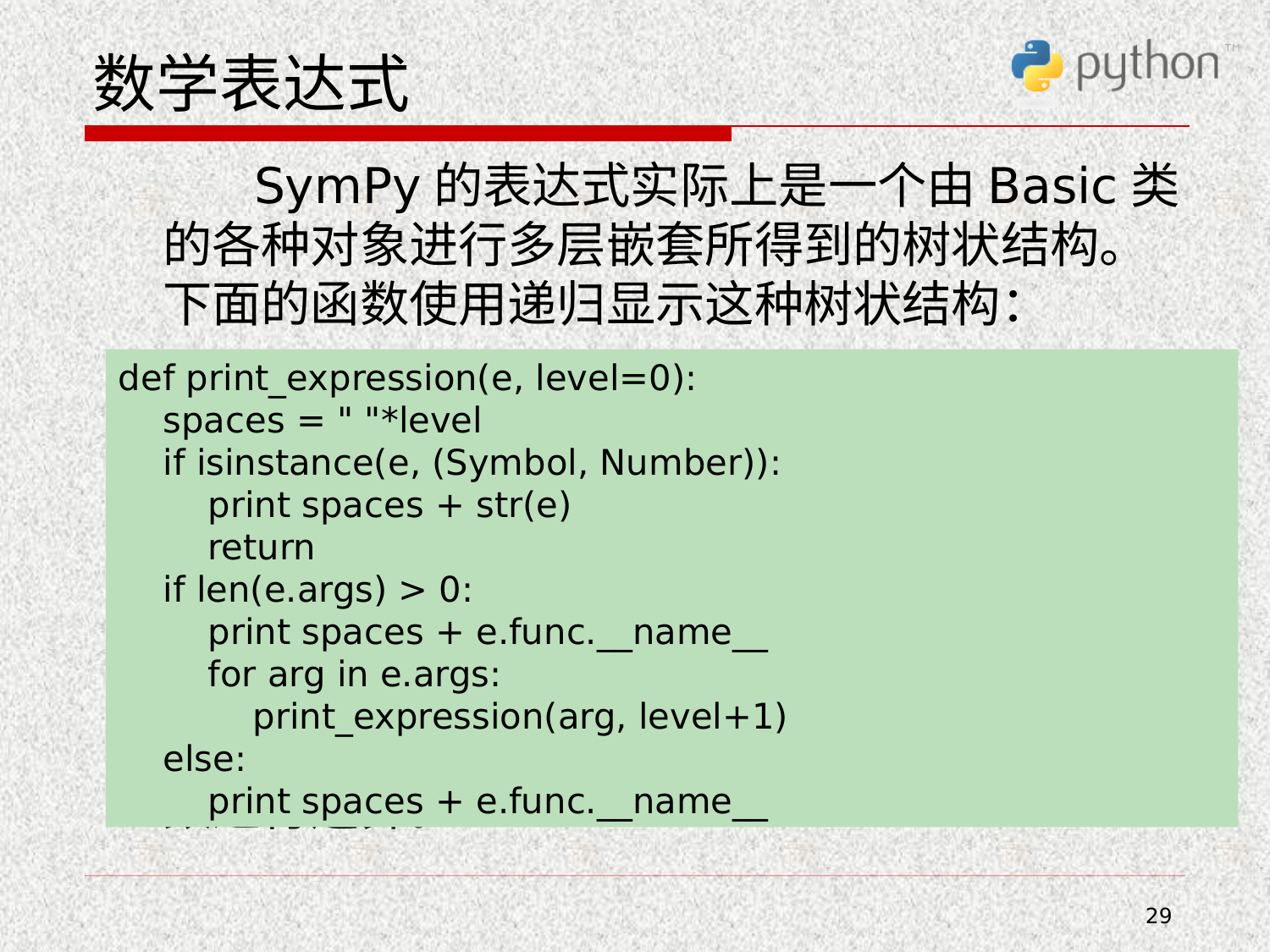

# 数学表达式
          SymPy的表达式实际上是一个由Basic类的各种对象进行多层嵌套所得到的树状结构。下面的函数使用递归显示这种树状结构：

          由于fsolve函数在调用函数f时，传递的参数为数组，因此如果直接使用数组中的元素计算的话，计算速度将会有所降低，因此这里先用float函数将数组中的元素转换为Python中的标准浮点数，然后调用标准math库中的函数进行运算。

def print_expression(e, level=0):
    spaces = " "*level
    if isinstance(e, (Symbol, Number)):
        print spaces + str(e)
        return
    if len(e.args) > 0:
        print spaces + e.func.__name__
        for arg in e.args:
            print_expression(arg, level+1)
    else:
        print spaces + e.func.__name__
29